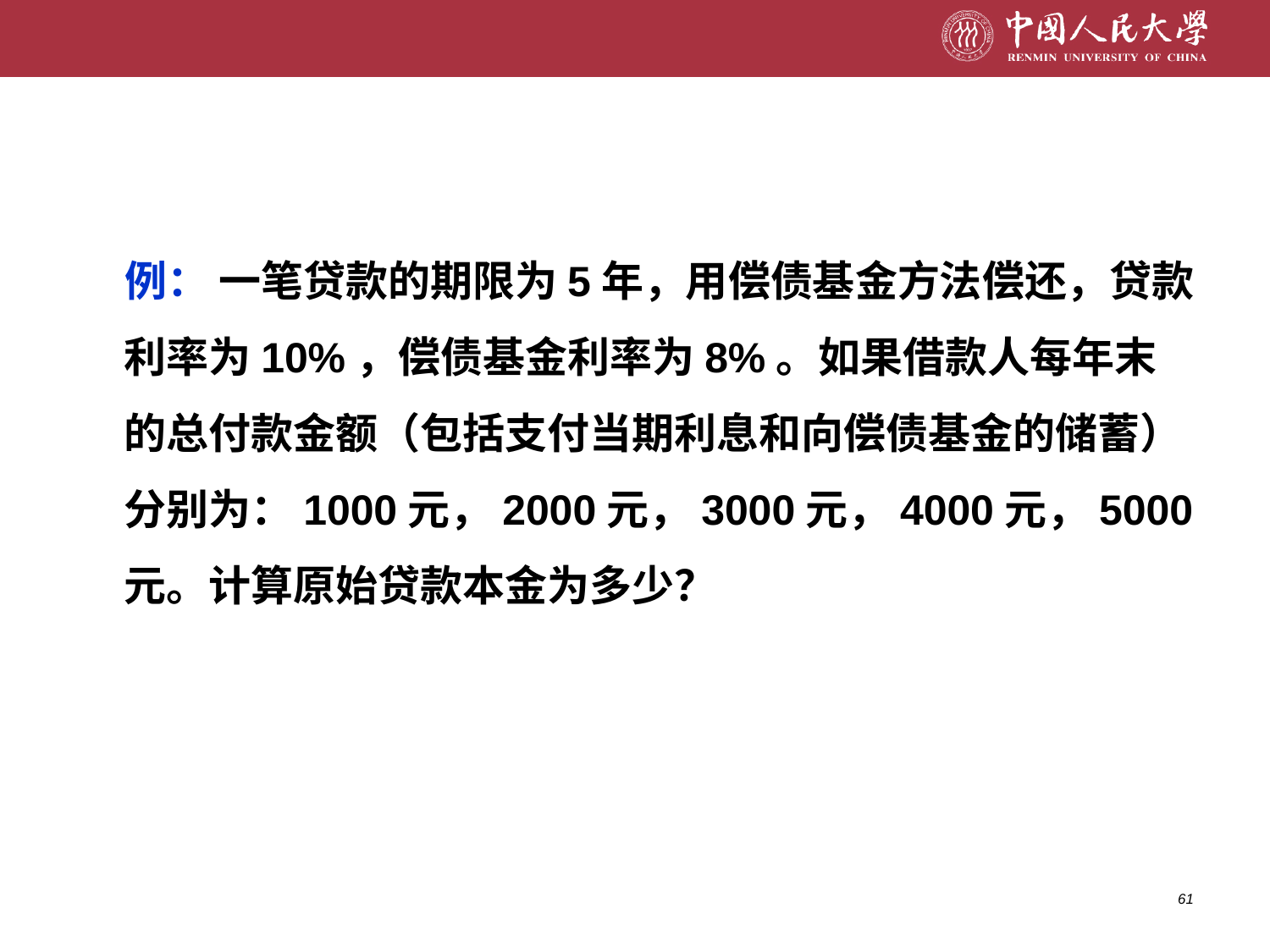

例： 一笔贷款的期限为5年，用偿债基金方法偿还，贷款利率为10%，偿债基金利率为8%。如果借款人每年末的总付款金额（包括支付当期利息和向偿债基金的储蓄）分别为：1000元，2000元，3000元，4000元，5000元。计算原始贷款本金为多少？
61